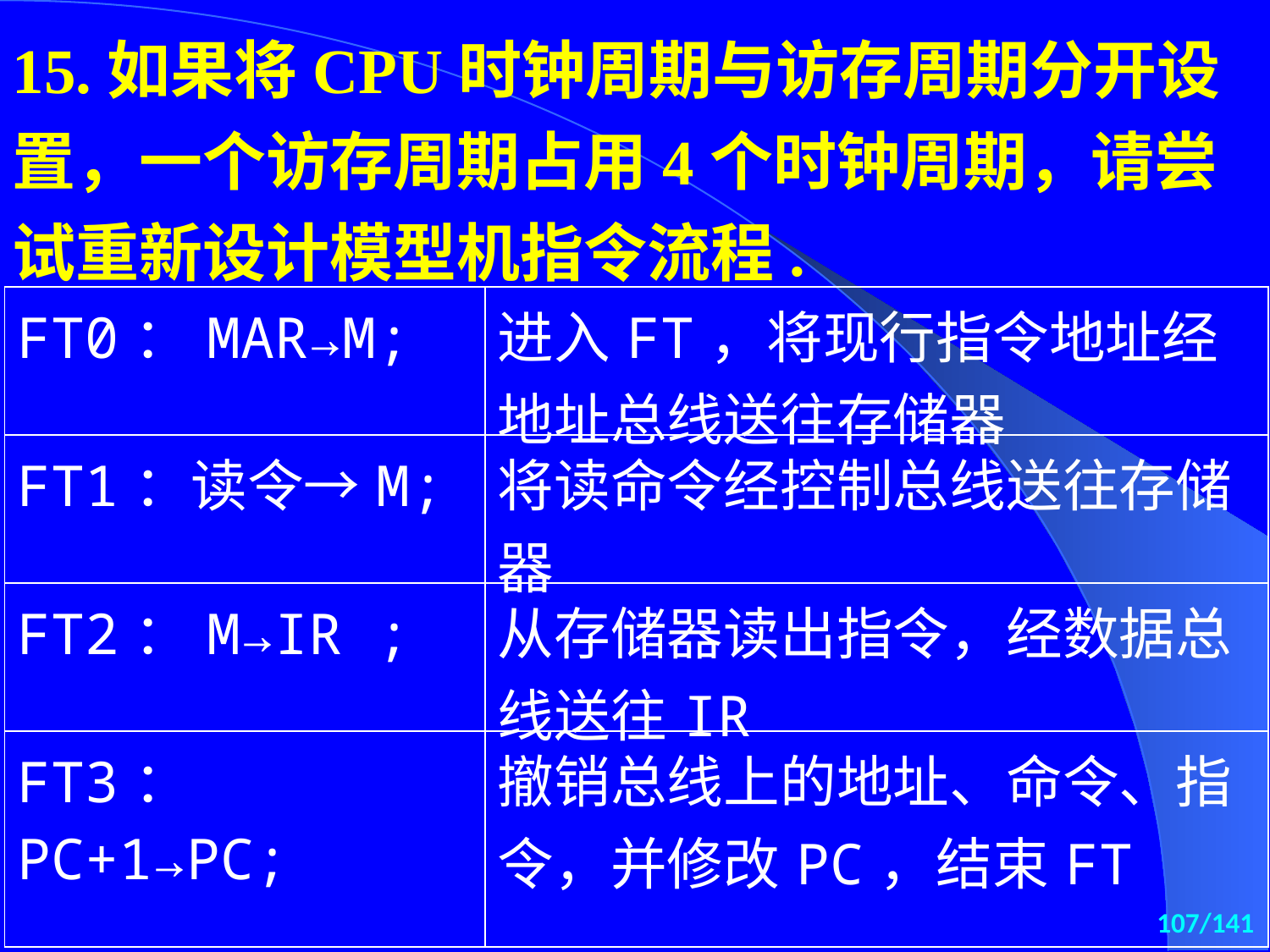

15.如果将CPU时钟周期与访存周期分开设置，一个访存周期占用4个时钟周期，请尝试重新设计模型机指令流程.
| FT0：MAR→M; | 进入FT，将现行指令地址经地址总线送往存储器 |
| --- | --- |
| FT1：读令→M; | 将读命令经控制总线送往存储器 |
| FT2：M→IR ; | 从存储器读出指令，经数据总线送往IR |
| FT3：PC+1→PC; | 撤销总线上的地址、命令、指令，并修改PC，结束FT |
107/141